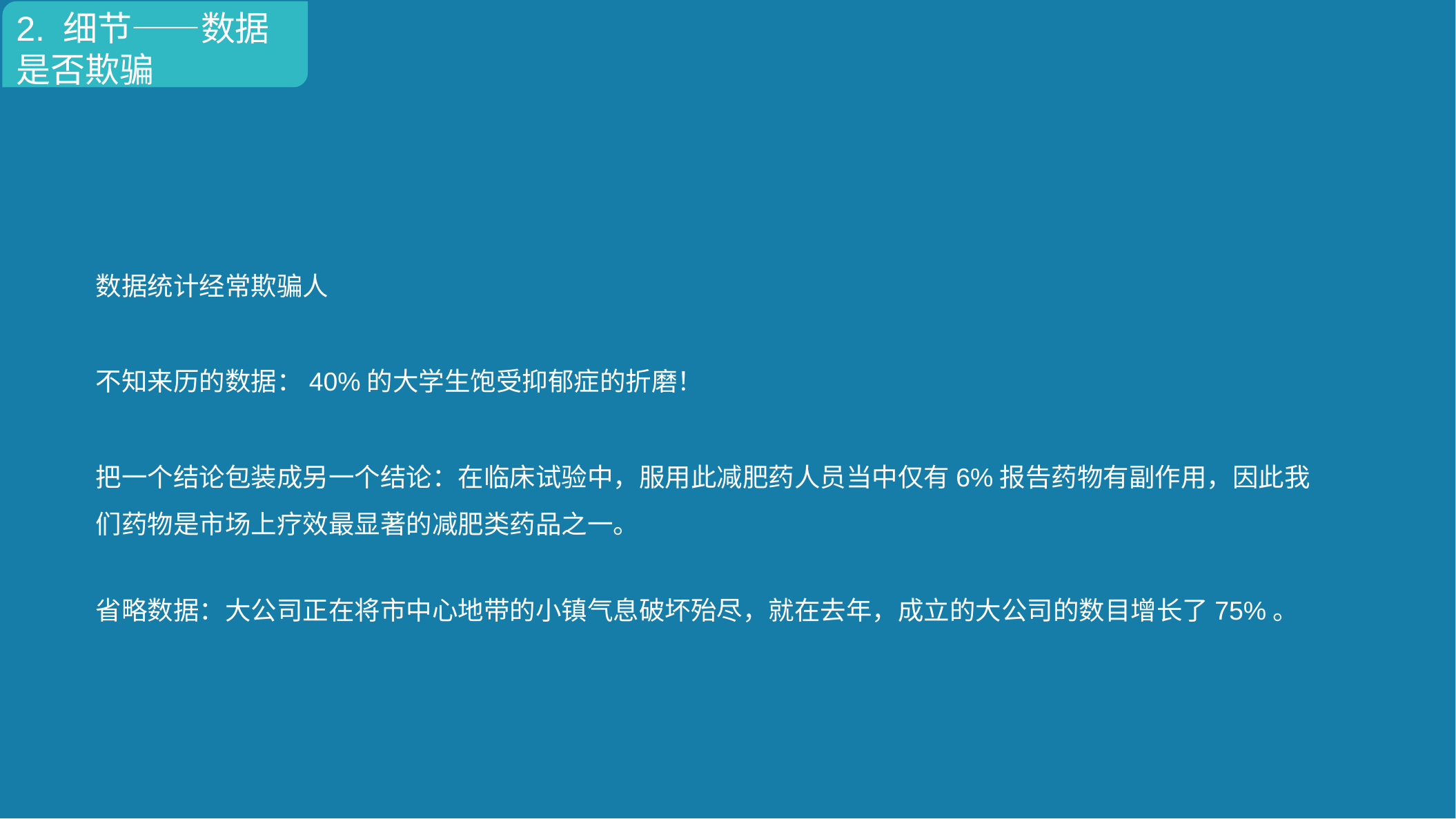

2. 细节——数据是否欺骗
数据统计经常欺骗人
不知来历的数据：40%的大学生饱受抑郁症的折磨！
把一个结论包装成另一个结论：在临床试验中，服用此减肥药人员当中仅有6%报告药物有副作用，因此我们药物是市场上疗效最显著的减肥类药品之一。
省略数据：大公司正在将市中心地带的小镇气息破坏殆尽，就在去年，成立的大公司的数目增长了75%。